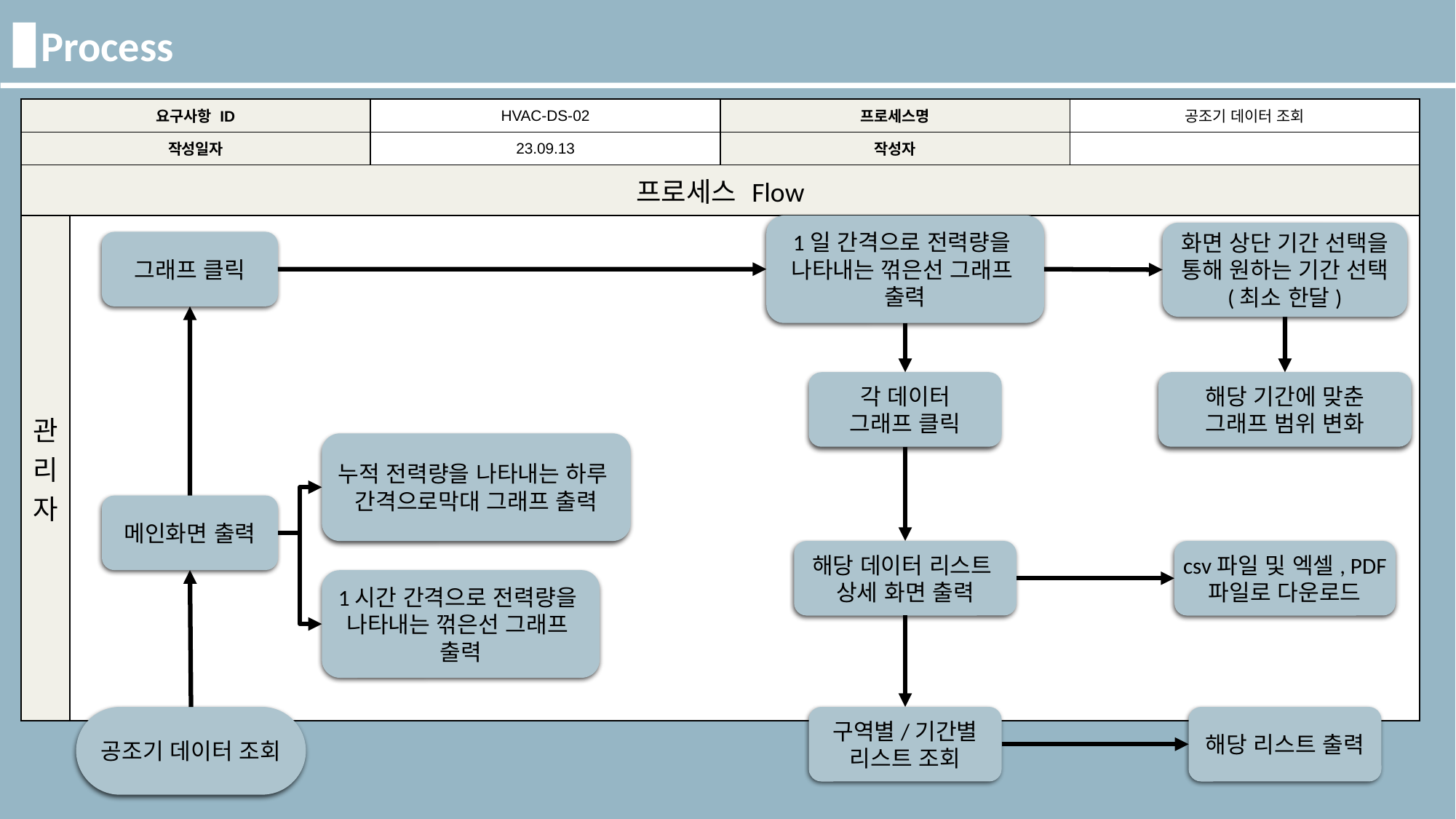

Process

| 요구사항 ID |  | HVAC-DS-02 | 프로세스명 | 공조기 데이터 조회 |
| --- | --- | --- | --- | --- |
| 작성일자 |  | 23.09.13 | 작성자 |  |
| 프로세스 Flow |  |  |  |  |
| 관리자 |  |  |  |  |
1일 간격으로 전력량을
나타내는 꺾은선 그래프
출력
화면 상단 기간 선택을
통해 원하는 기간 선택
(최소 한달)
그래프 클릭
각 데이터
그래프 클릭
해당 기간에 맞춘
그래프 범위 변화
누적 전력량을 나타내는 하루
간격으로막대 그래프 출력
메인화면 출력
해당 데이터 리스트
상세 화면 출력
csv파일 및 엑셀, PDF
파일로 다운로드
1시간 간격으로 전력량을
나타내는 꺾은선 그래프
출력
해당 리스트 출력
공조기 데이터 조회
구역별/기간별
리스트 조회